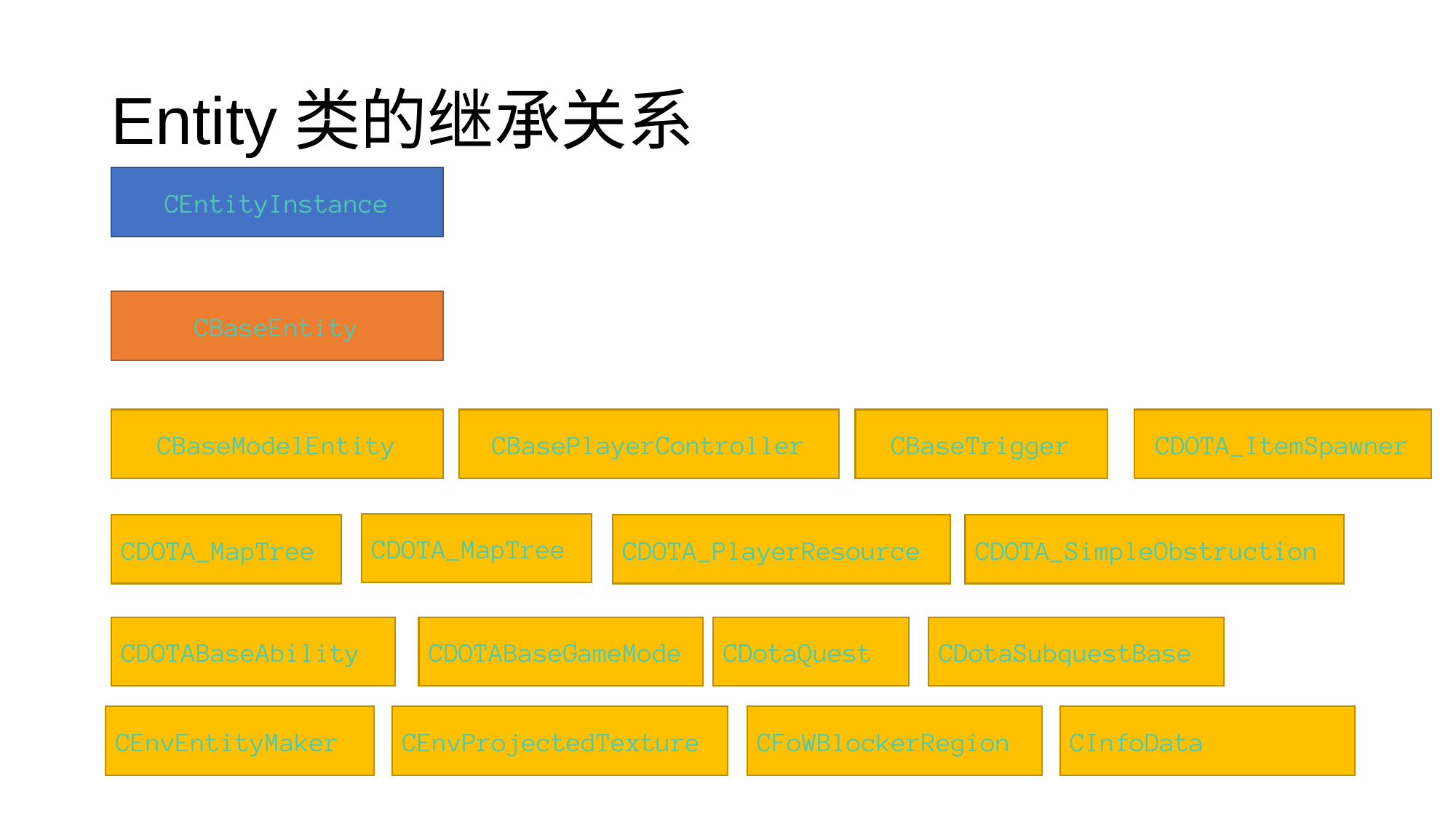

# Entity类的继承关系
CEntityInstance
CBaseEntity
CBaseModelEntity
CBasePlayerController
CBaseTrigger
CDOTA_ItemSpawner
CDOTA_MapTree
CDOTA_MapTree
CDOTA_PlayerResource
CDOTA_SimpleObstruction
CDOTABaseAbility
CDOTABaseGameMode
CDotaQuest
CDotaSubquestBase
CEnvEntityMaker
CEnvProjectedTexture
CFoWBlockerRegion
CInfoData